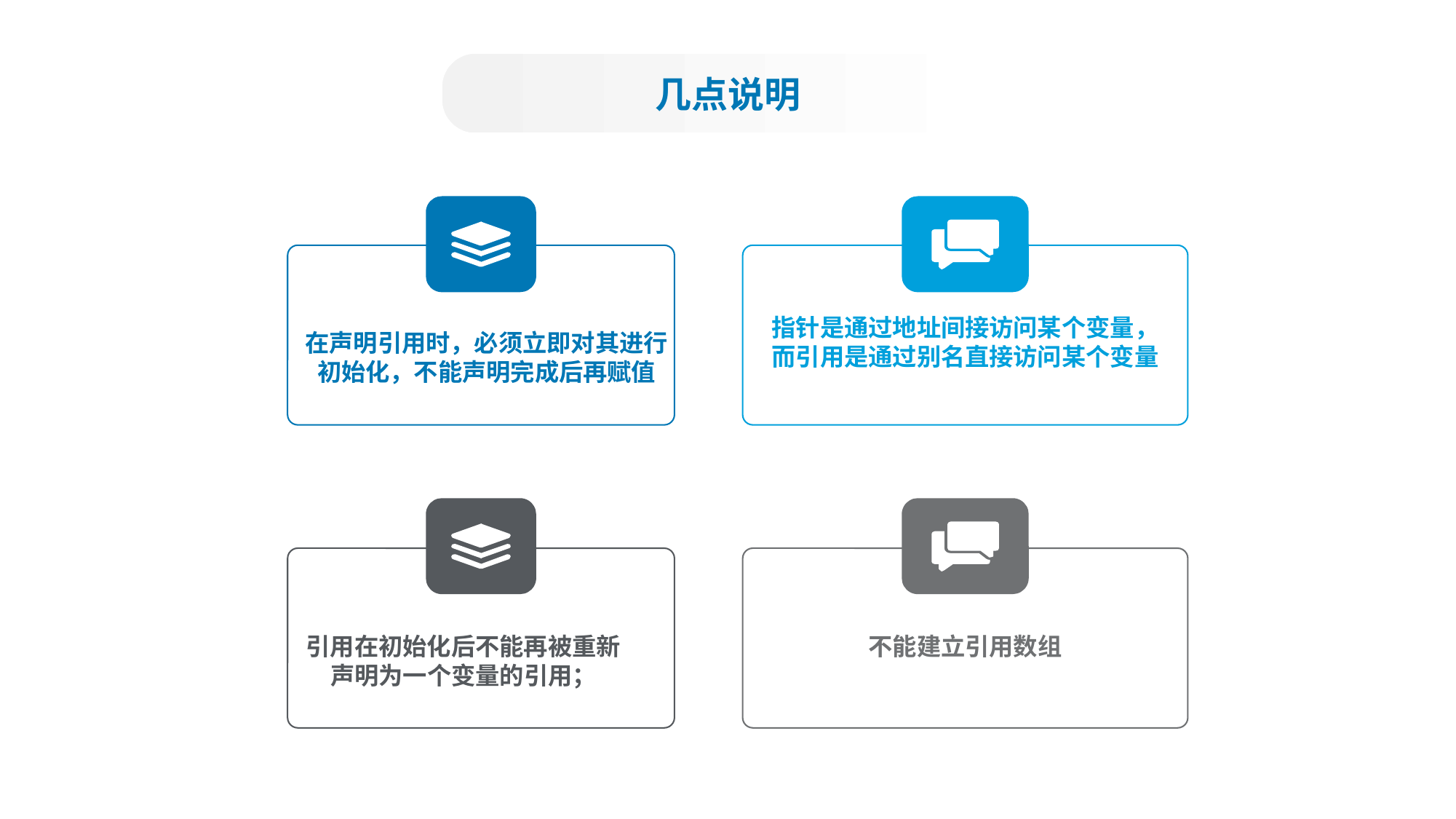

几点说明

指针是通过地址间接访问某个变量，
而引用是通过别名直接访问某个变量

在声明引用时，必须立即对其进行
初始化，不能声明完成后再赋值

不能建立引用数组

引用在初始化后不能再被重新
声明为一个变量的引用；